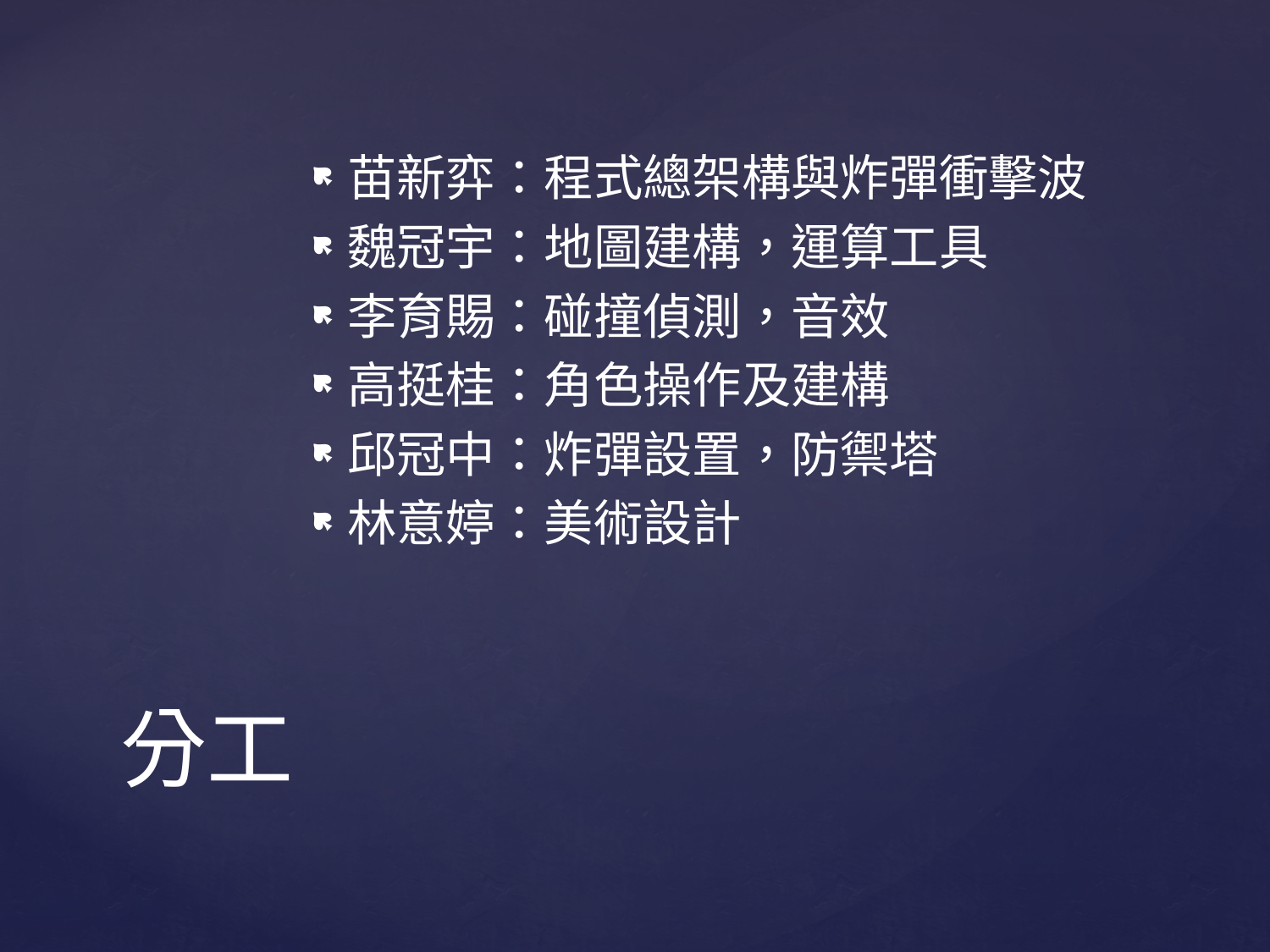

苗新弈：程式總架構與炸彈衝擊波
魏冠宇：地圖建構，運算工具
李育賜：碰撞偵測，音效
高挺桂：角色操作及建構
邱冠中：炸彈設置，防禦塔
林意婷：美術設計
# 分工